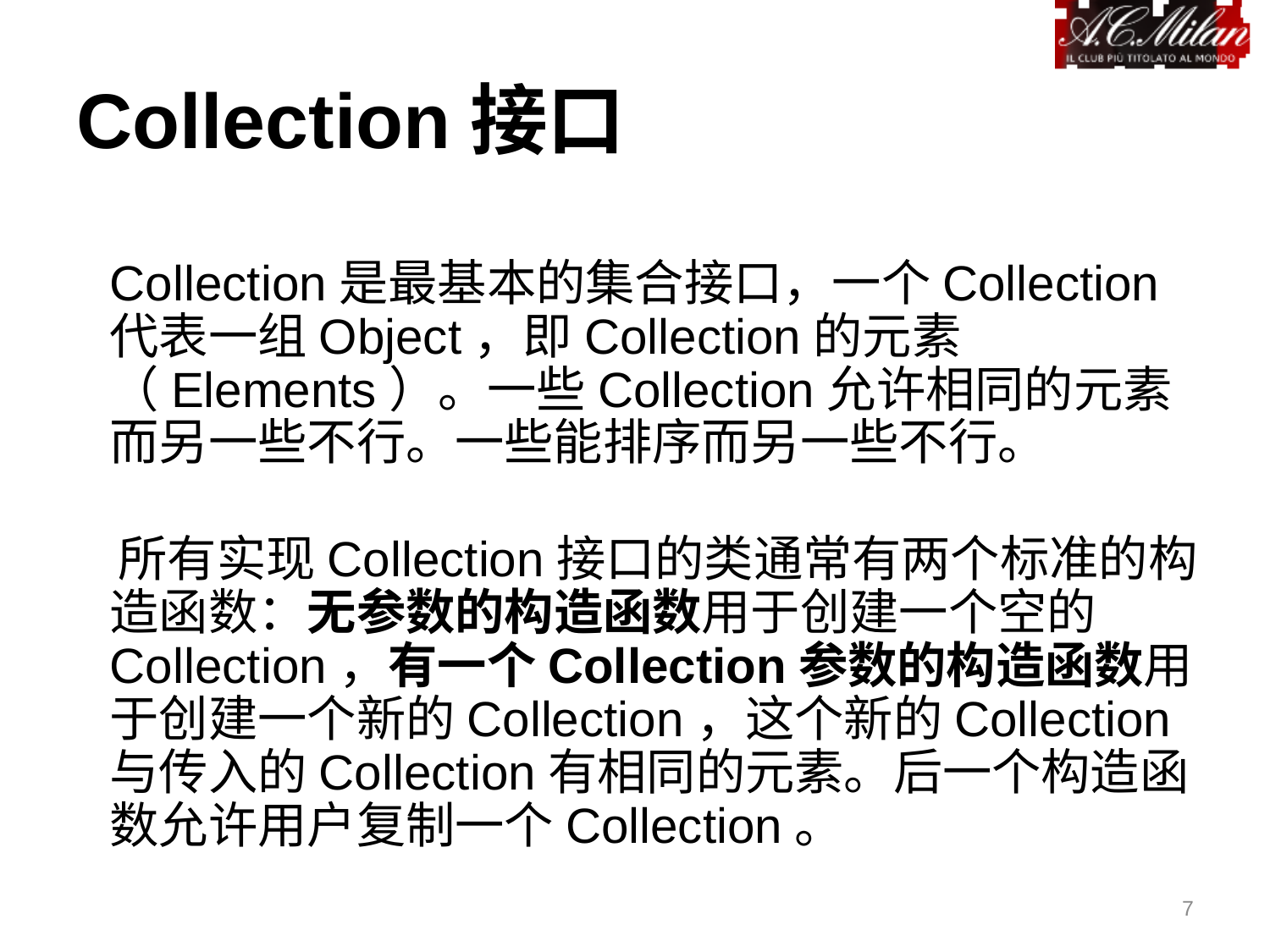

# Collection接口
Collection是最基本的集合接口，一个Collection代表一组Object，即Collection的元素（Elements）。一些Collection允许相同的元素而另一些不行。一些能排序而另一些不行。
    所有实现Collection接口的类通常有两个标准的构造函数：无参数的构造函数用于创建一个空的Collection，有一个Collection参数的构造函数用于创建一个新的Collection，这个新的Collection与传入的Collection有相同的元素。后一个构造函数允许用户复制一个Collection。
7